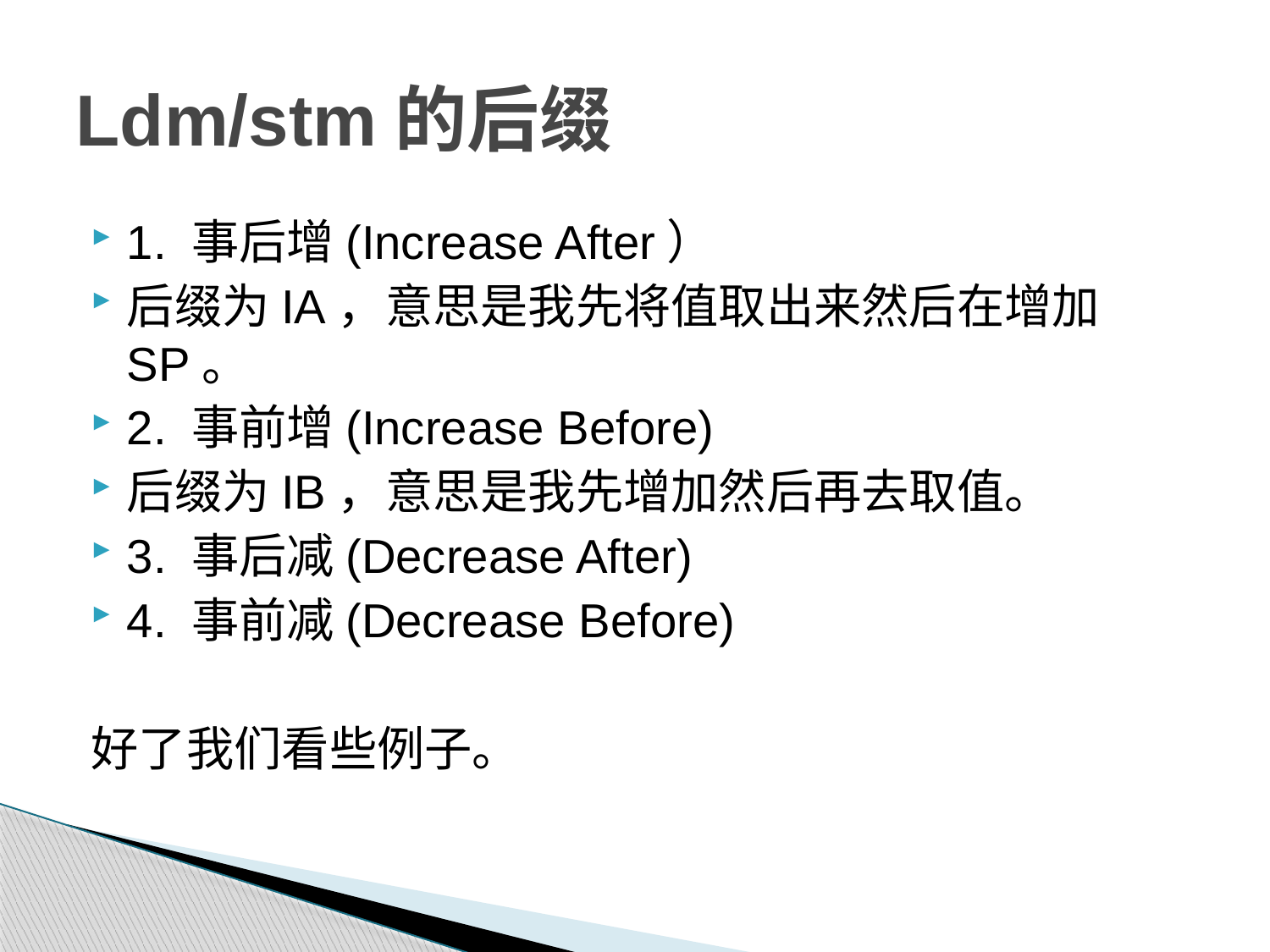

# Ldm/stm的后缀
1. 事后增(Increase After）
后缀为IA，意思是我先将值取出来然后在增加SP。
2. 事前增(Increase Before)
后缀为IB，意思是我先增加然后再去取值。
3. 事后减(Decrease After)
4. 事前减(Decrease Before)

好了我们看些例子。